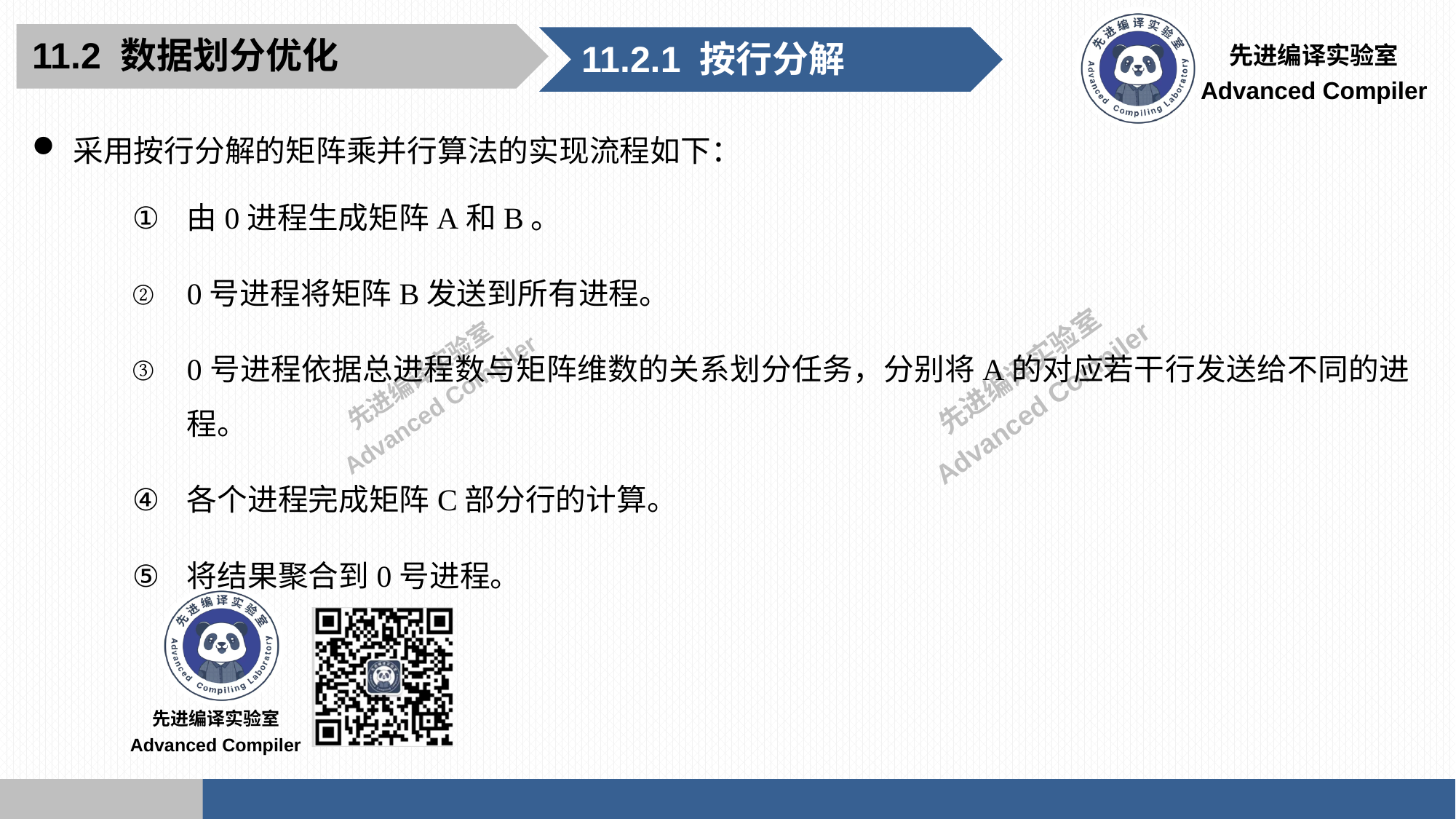

11.2 数据划分优化

11.2.1 按行分解
采用按行分解的矩阵乘并行算法的实现流程如下：
由0进程生成矩阵A和B。
0号进程将矩阵B发送到所有进程。
0号进程依据总进程数与矩阵维数的关系划分任务，分别将A的对应若干行发送给不同的进程。
各个进程完成矩阵C部分行的计算。
将结果聚合到0号进程。